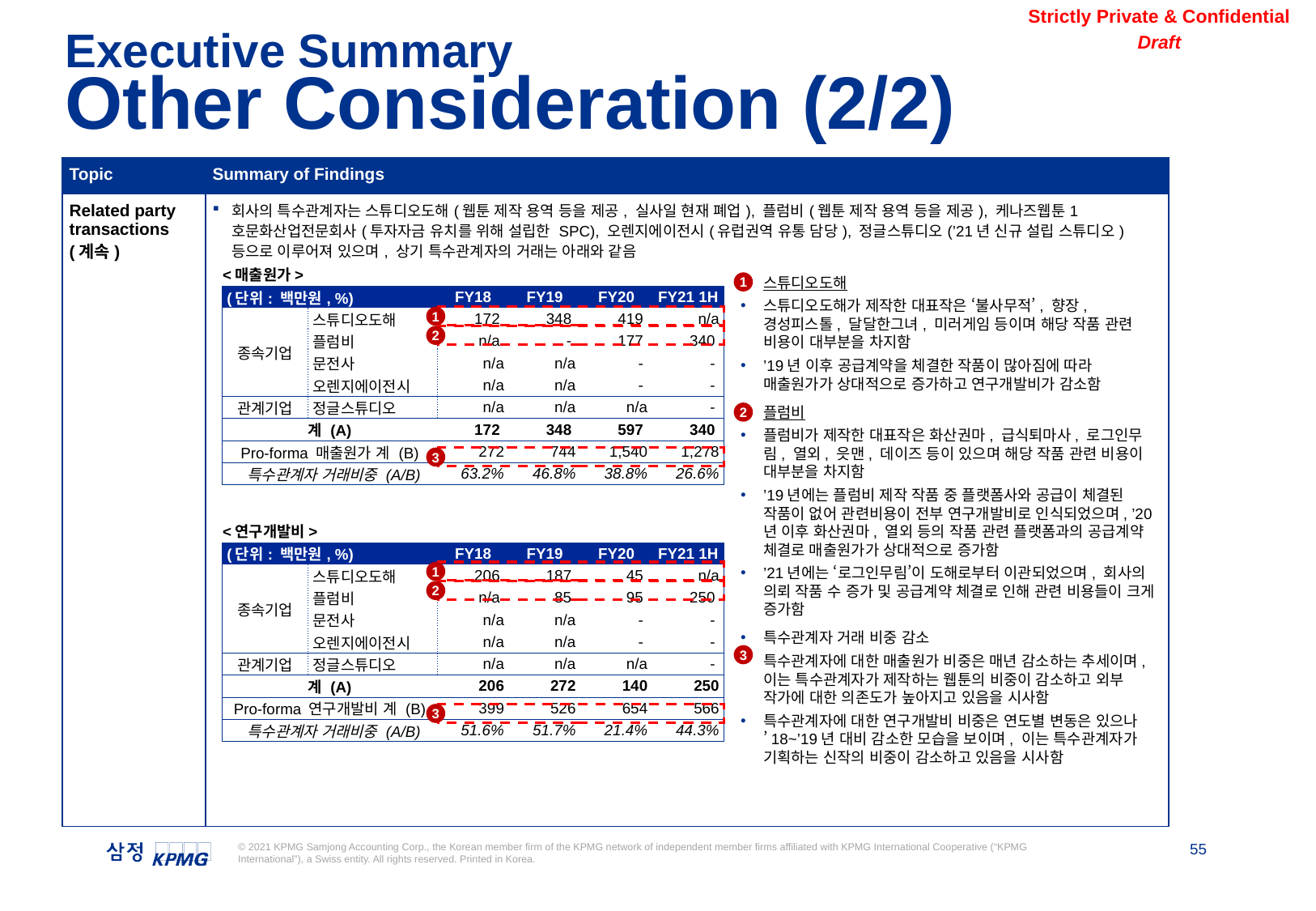

Executive Summary
Other Consideration (2/2)
| Topic | Summary of Findings |
| --- | --- |
| Related party transactions (계속) | 회사의 특수관계자는 스튜디오도해(웹툰 제작 용역 등을 제공, 실사일 현재 폐업), 플럼비(웹툰 제작 용역 등을 제공), 케나즈웹툰1호문화산업전문회사(투자자금 유치를 위해 설립한 SPC), 오렌지에이전시(유럽권역 유통 담당), 정글스튜디오(’21년 신규 설립 스튜디오) 등으로 이루어져 있으며, 상기 특수관계자의 거래는 아래와 같음 |
<매출원가>
스튜디오도해
스튜디오도해가 제작한 대표작은 ‘불사무적’, 향장, 경성피스톨, 달달한그녀, 미러게임 등이며 해당 작품 관련 비용이 대부분을 차지함
’19년 이후 공급계약을 체결한 작품이 많아짐에 따라 매출원가가 상대적으로 증가하고 연구개발비가 감소함
플럼비
플럼비가 제작한 대표작은 화산권마, 급식퇴마사, 로그인무림, 열외, 읏맨, 데이즈 등이 있으며 해당 작품 관련 비용이 대부분을 차지함
’19년에는 플럼비 제작 작품 중 플랫폼사와 공급이 체결된 작품이 없어 관련비용이 전부 연구개발비로 인식되었으며, ’20년 이후 화산권마, 열외 등의 작품 관련 플랫폼과의 공급계약 체결로 매출원가가 상대적으로 증가함
’21년에는 ‘로그인무림’이 도해로부터 이관되었으며, 회사의 의뢰 작품 수 증가 및 공급계약 체결로 인해 관련 비용들이 크게 증가함
특수관계자 거래 비중 감소
특수관계자에 대한 매출원가 비중은 매년 감소하는 추세이며, 이는 특수관계자가 제작하는 웹툰의 비중이 감소하고 외부 작가에 대한 의존도가 높아지고 있음을 시사함
특수관계자에 대한 연구개발비 비중은 연도별 변동은 있으나 ’18~’19년 대비 감소한 모습을 보이며, 이는 특수관계자가 기획하는 신작의 비중이 감소하고 있음을 시사함
1
| (단위: 백만원, %) |  | FY18 | FY19 | FY20 | FY21 1H |
| --- | --- | --- | --- | --- | --- |
| 종속기업 | 스튜디오도해 | 172 | 348 | 419 | n/a |
|  | 플럼비 | n/a | - | 177 | 340 |
|  | 문전사 | n/a | n/a | - | - |
|  | 오렌지에이전시 | n/a | n/a | - | - |
| 관계기업 | 정글스튜디오 | n/a | n/a | n/a | - |
| 계 (A) |  | 172 | 348 | 597 | 340 |
| Pro-forma 매출원가 계 (B) |  | 272 | 744 | 1,540 | 1,278 |
| 특수관계자 거래비중 (A/B) |  | 63.2% | 46.8% | 38.8% | 26.6% |
1

2

2
3

<연구개발비>
| (단위: 백만원, %) |  | FY18 | FY19 | FY20 | FY21 1H |
| --- | --- | --- | --- | --- | --- |
| 종속기업 | 스튜디오도해 | 206 | 187 | 45 | n/a |
|  | 플럼비 | n/a | 85 | 95 | 250 |
|  | 문전사 | n/a | n/a | - | - |
|  | 오렌지에이전시 | n/a | n/a | - | - |
| 관계기업 | 정글스튜디오 | n/a | n/a | n/a | - |
| 계 (A) |  | 206 | 272 | 140 | 250 |
| Pro-forma 연구개발비 계 (B) |  | 399 | 526 | 654 | 566 |
| 특수관계자 거래비중 (A/B) |  | 51.6% | 51.7% | 21.4% | 44.3% |
1

2

3
3